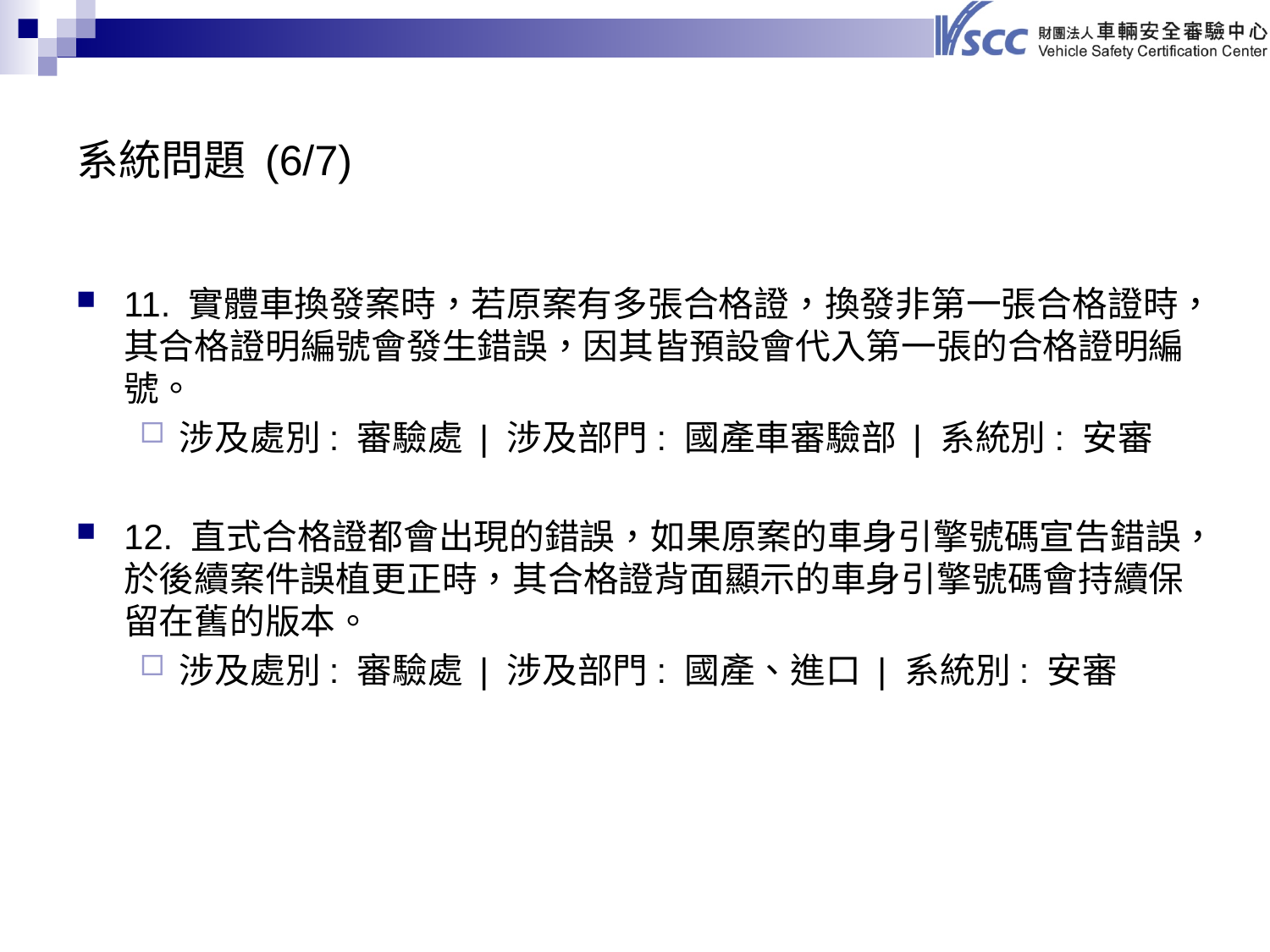

# 系統問題 (6/7)
11. 實體車換發案時，若原案有多張合格證，換發非第一張合格證時，其合格證明編號會發生錯誤，因其皆預設會代入第一張的合格證明編號。
涉及處別: 審驗處 | 涉及部門: 國產車審驗部 | 系統別: 安審

12. 直式合格證都會出現的錯誤，如果原案的車身引擎號碼宣告錯誤，於後續案件誤植更正時，其合格證背面顯示的車身引擎號碼會持續保留在舊的版本。
涉及處別: 審驗處 | 涉及部門: 國產、進口 | 系統別: 安審